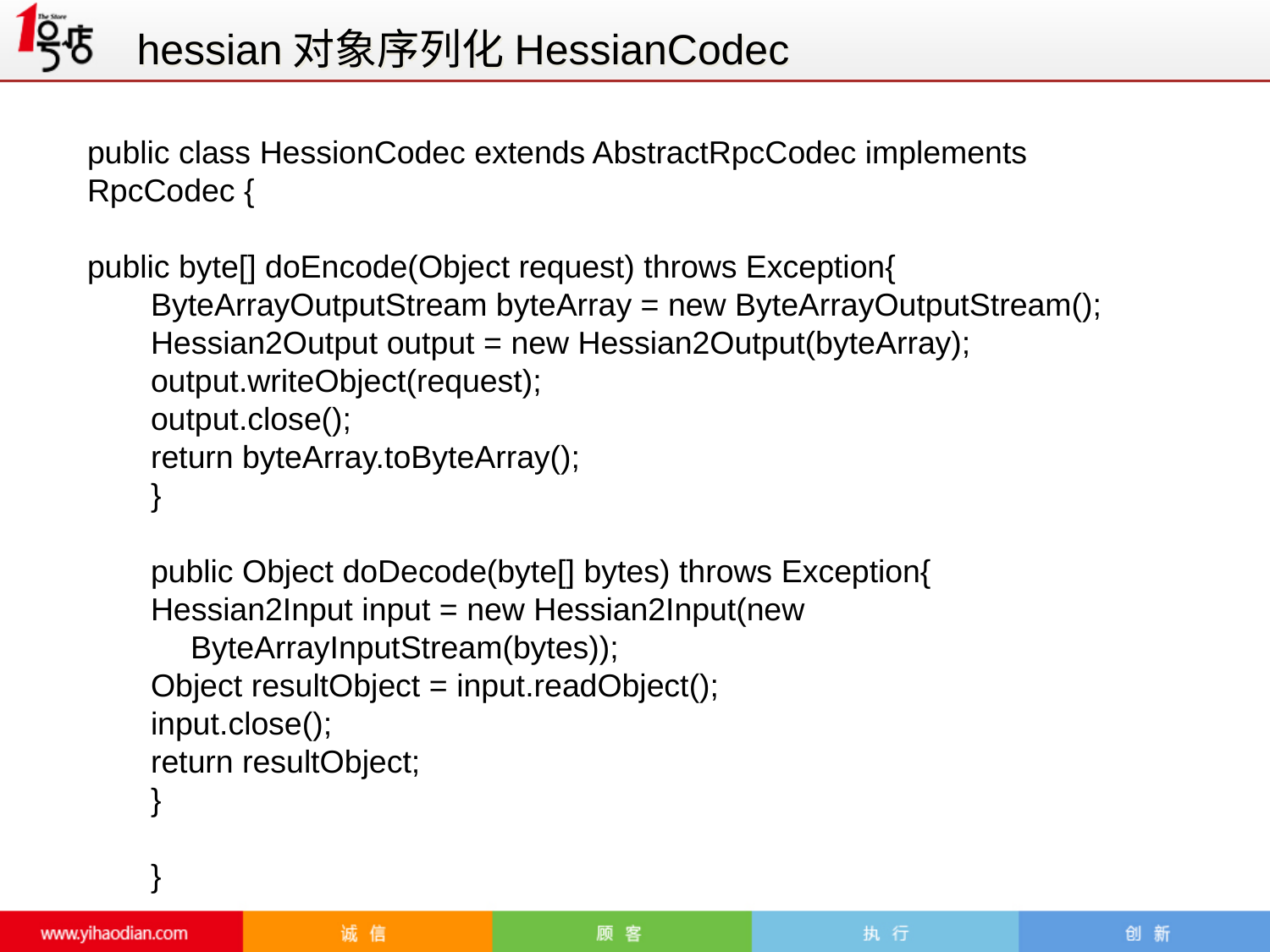

hessian对象序列化HessianCodec
public class HessionCodec extends AbstractRpcCodec implements RpcCodec {

public byte[] doEncode(Object request) throws Exception{
ByteArrayOutputStream byteArray = new ByteArrayOutputStream();
Hessian2Output output = new Hessian2Output(byteArray);
output.writeObject(request);
output.close();
return byteArray.toByteArray();
}

public Object doDecode(byte[] bytes) throws Exception{
Hessian2Input input = new Hessian2Input(new ByteArrayInputStream(bytes));
Object resultObject = input.readObject();
input.close();
return resultObject;
}

}